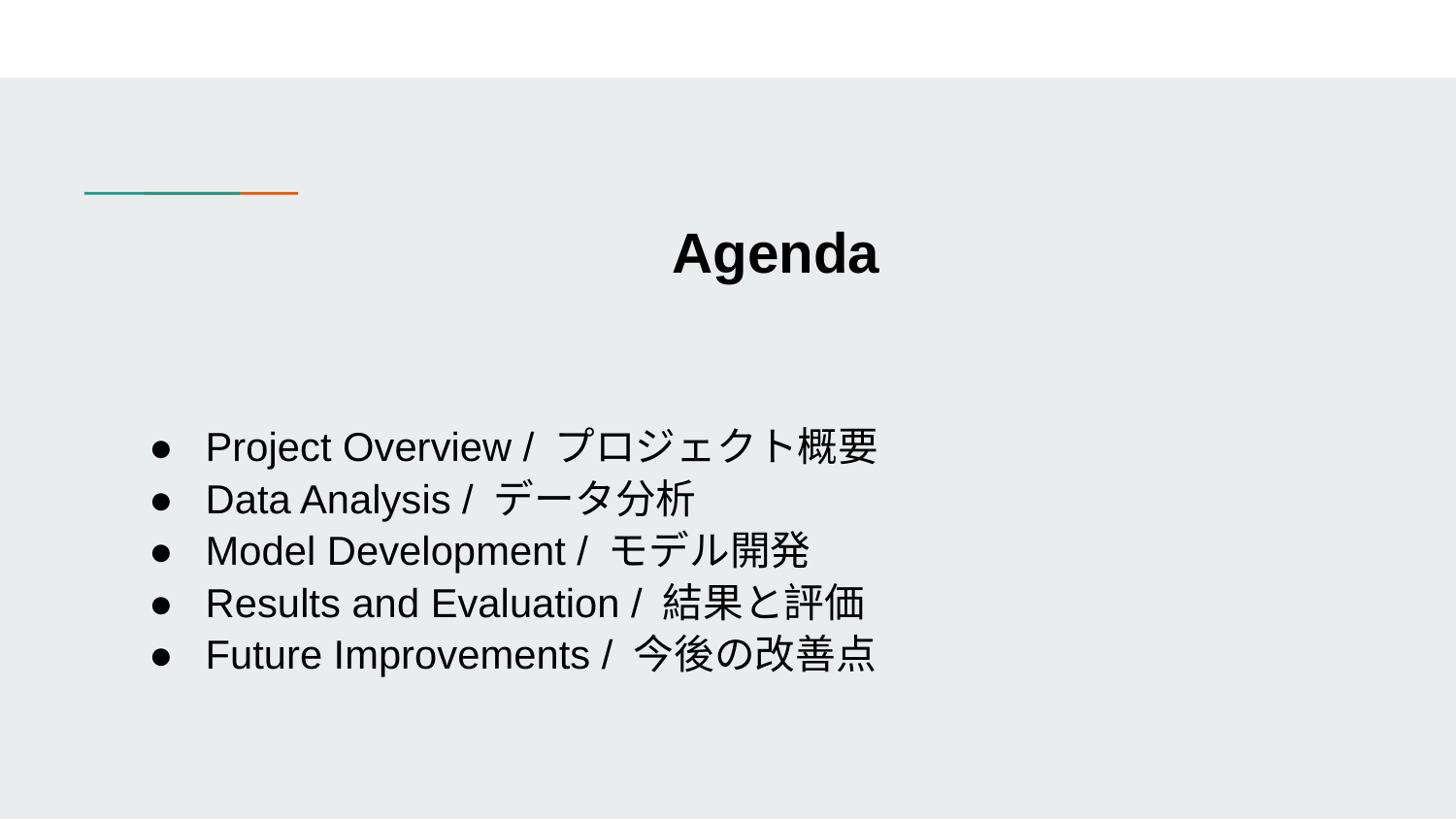

Agenda

Project Overview / プロジェクト概要
Data Analysis / データ分析
Model Development / モデル開発
Results and Evaluation / 結果と評価
Future Improvements / 今後の改善点